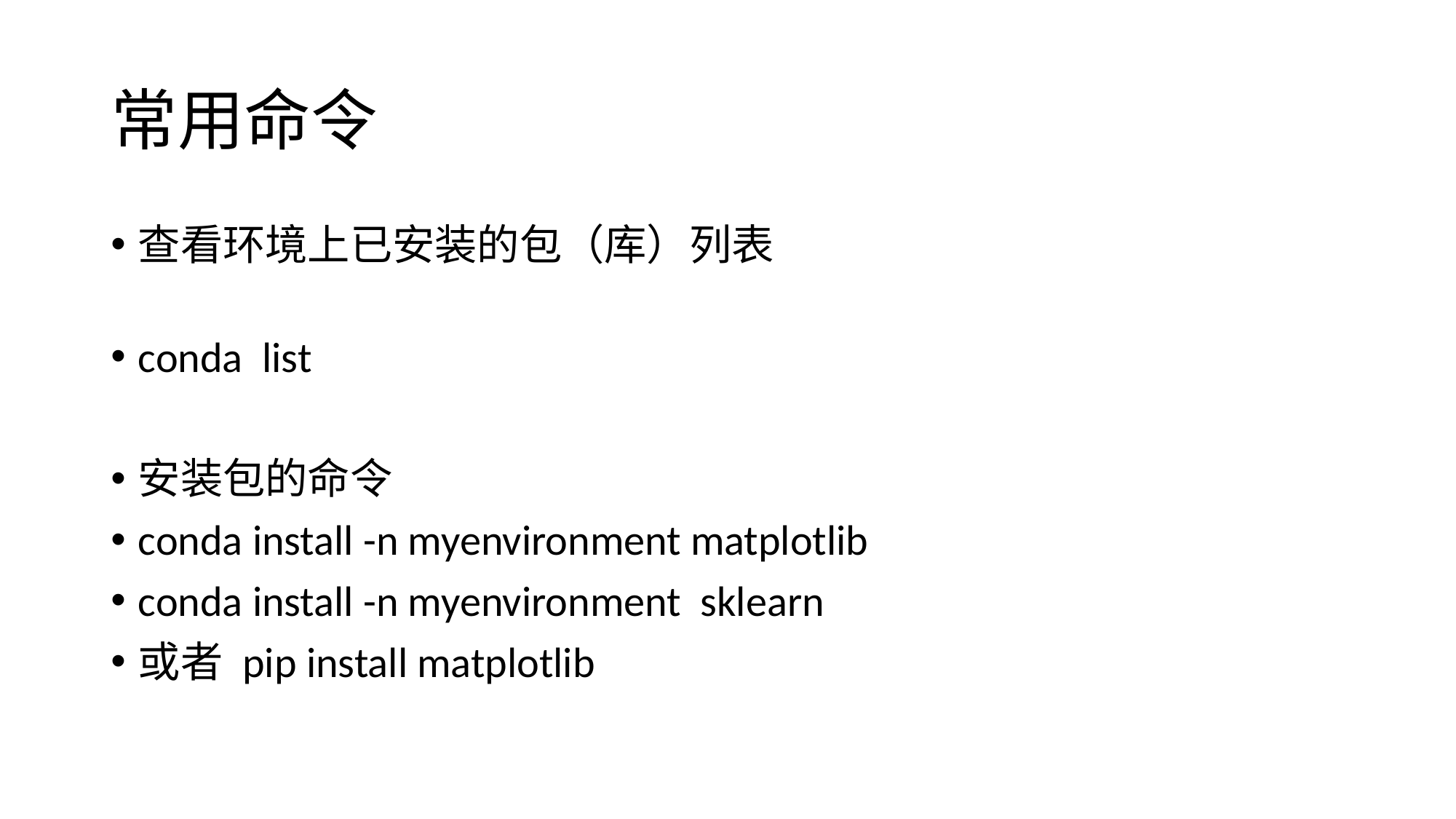

# 常用命令
查看环境上已安装的包（库）列表
conda  list

安装包的命令
conda install -n myenvironment matplotlib
conda install -n myenvironment  sklearn
或者 pip install matplotlib